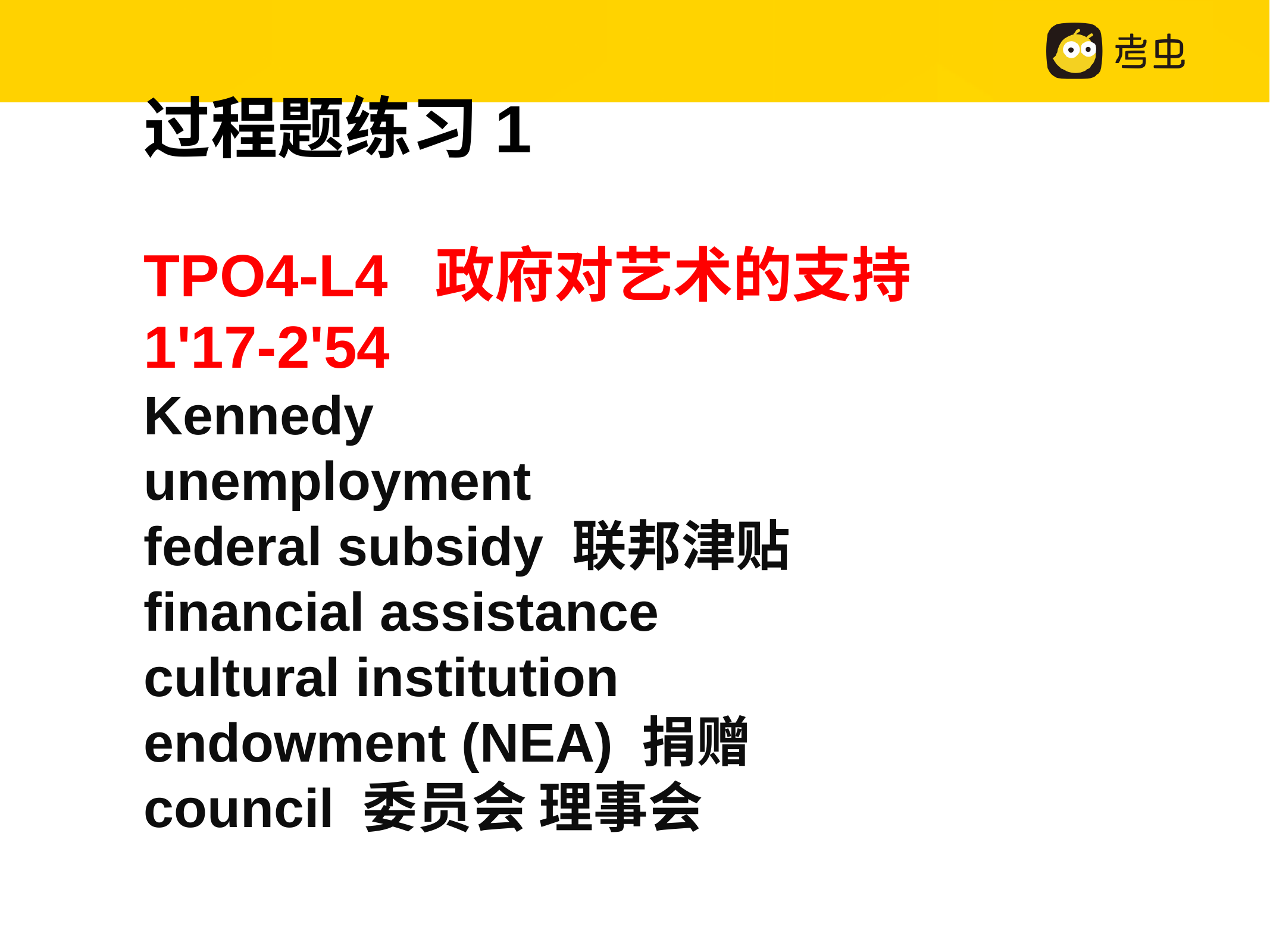

过程题练习1

TPO4-L4  政府对艺术的支持
1'17-2'54
Kennedy
unemployment
federal subsidy 联邦津贴
financial assistance
cultural institution
endowment (NEA) 捐赠
council 委员会 理事会